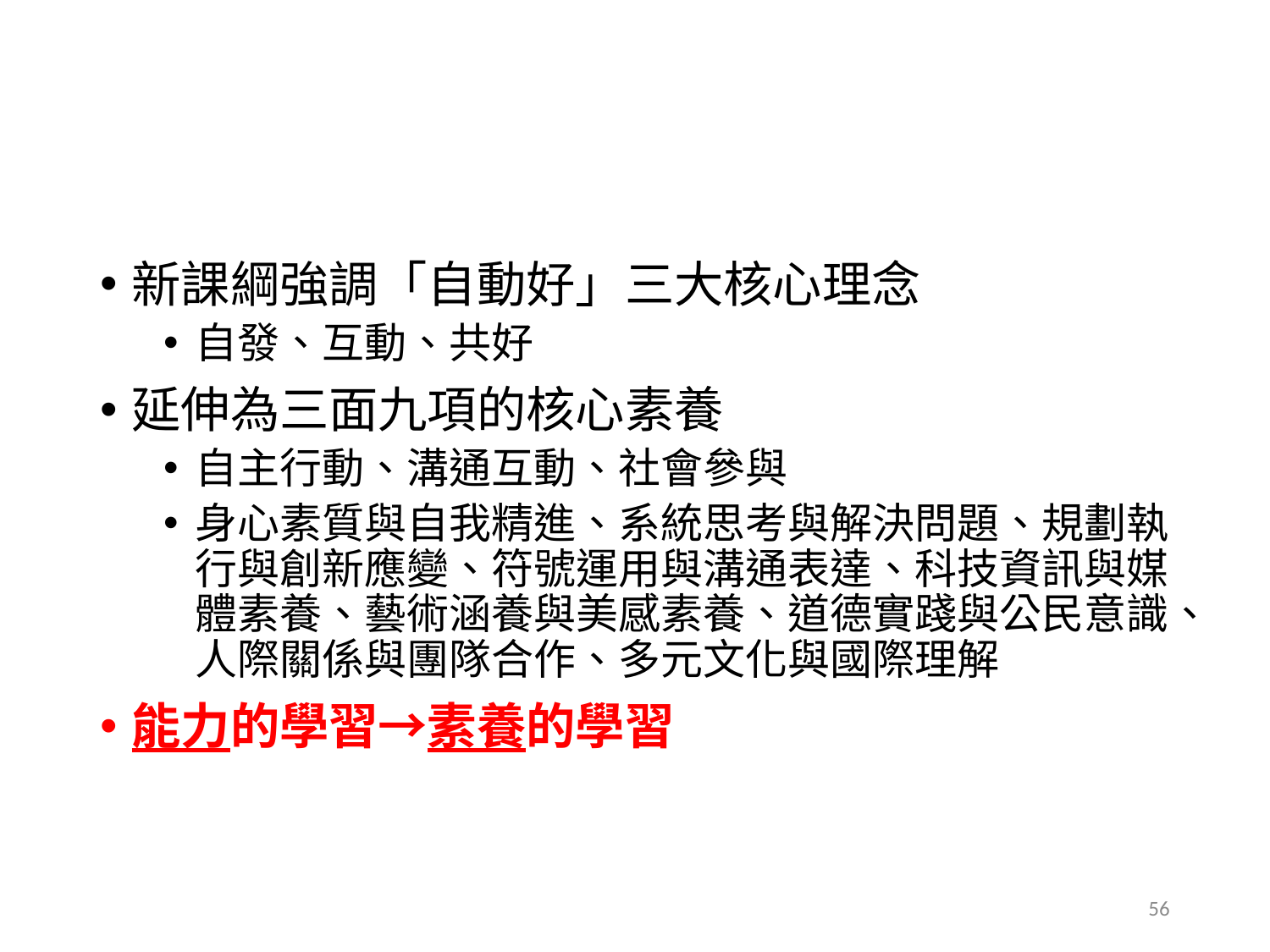

#
新課綱強調「自動好」三大核心理念
自發、互動、共好
延伸為三面九項的核心素養
自主行動、溝通互動、社會參與
身心素質與自我精進、系統思考與解決問題、規劃執行與創新應變、符號運用與溝通表達、科技資訊與媒體素養、藝術涵養與美感素養、道德實踐與公民意識、人際關係與團隊合作、多元文化與國際理解
能力的學習→素養的學習

56